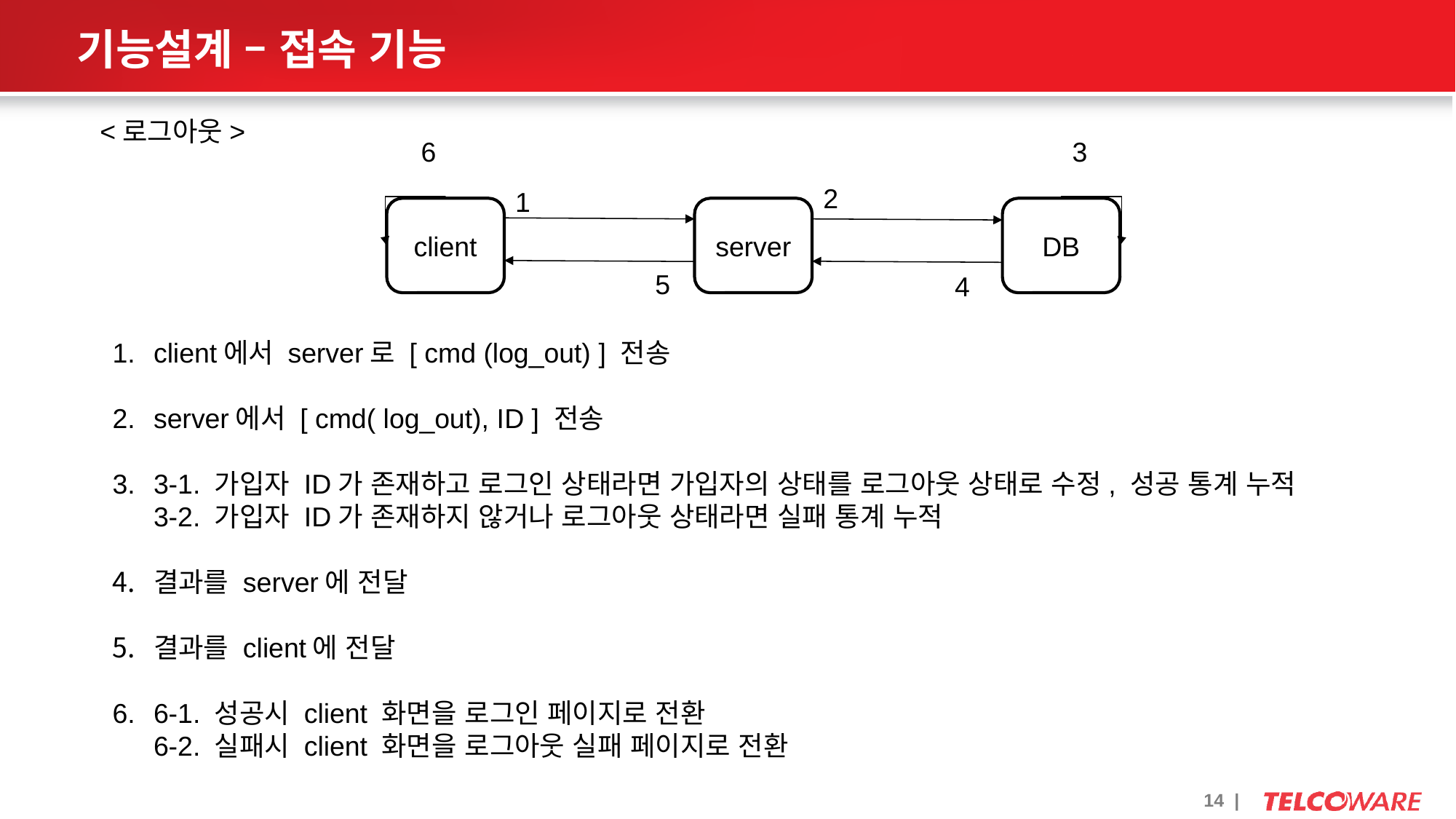

기능설계 – 접속 기능
<로그아웃>
3
2
1
client
server
DB
5
4
6
client에서 server로 [ cmd (log_out) ] 전송
server에서 [ cmd( log_out), ID ] 전송
3-1. 가입자 ID가 존재하고 로그인 상태라면 가입자의 상태를 로그아웃 상태로 수정, 성공 통계 누적
3-2. 가입자 ID가 존재하지 않거나 로그아웃 상태라면 실패 통계 누적
결과를 server에 전달
결과를 client에 전달
6-1. 성공시 client 화면을 로그인 페이지로 전환
6-2. 실패시 client 화면을 로그아웃 실패 페이지로 전환